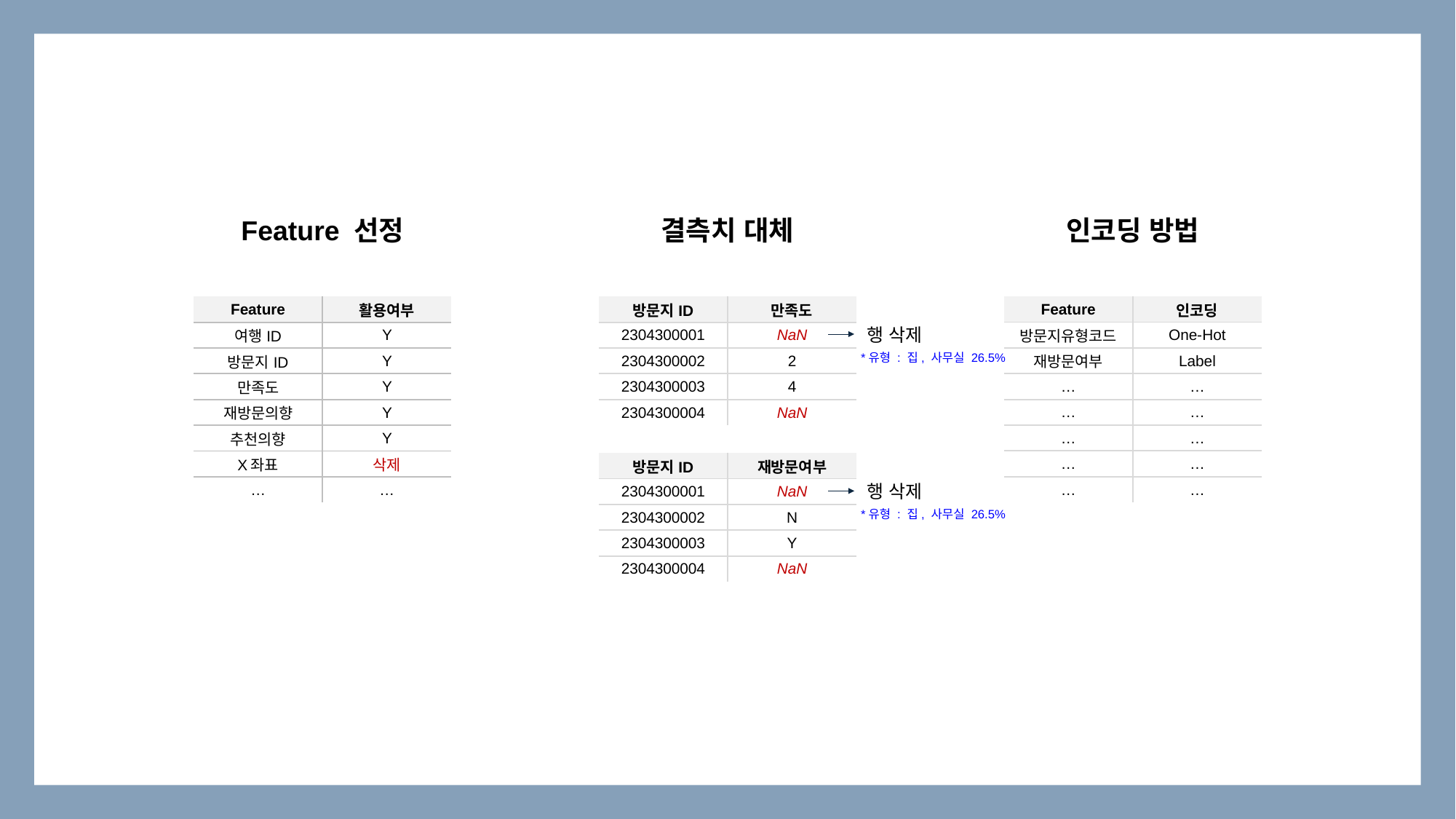

방문지정보 테이블

Feature 선정
결측치 대체
인코딩 방법
| Feature | 인코딩 |
| --- | --- |
| 방문지유형코드 | One-Hot |
| 재방문여부 | Label |
| … | … |
| … | … |
| … | … |
| … | … |
| … | … |
| Feature | 활용여부 |
| --- | --- |
| 여행ID | Y |
| 방문지ID | Y |
| 만족도 | Y |
| 재방문의향 | Y |
| 추천의향 | Y |
| X좌표 | 삭제 |
| … | … |
| 방문지ID | 만족도 |
| --- | --- |
| 2304300001 | NaN |
| 2304300002 | 2 |
| 2304300003 | 4 |
| 2304300004 | NaN |
행 삭제
*유형 : 집, 사무실 26.5%
| 방문지ID | 재방문여부 |
| --- | --- |
| 2304300001 | NaN |
| 2304300002 | N |
| 2304300003 | Y |
| 2304300004 | NaN |
행 삭제
*유형 : 집, 사무실 26.5%